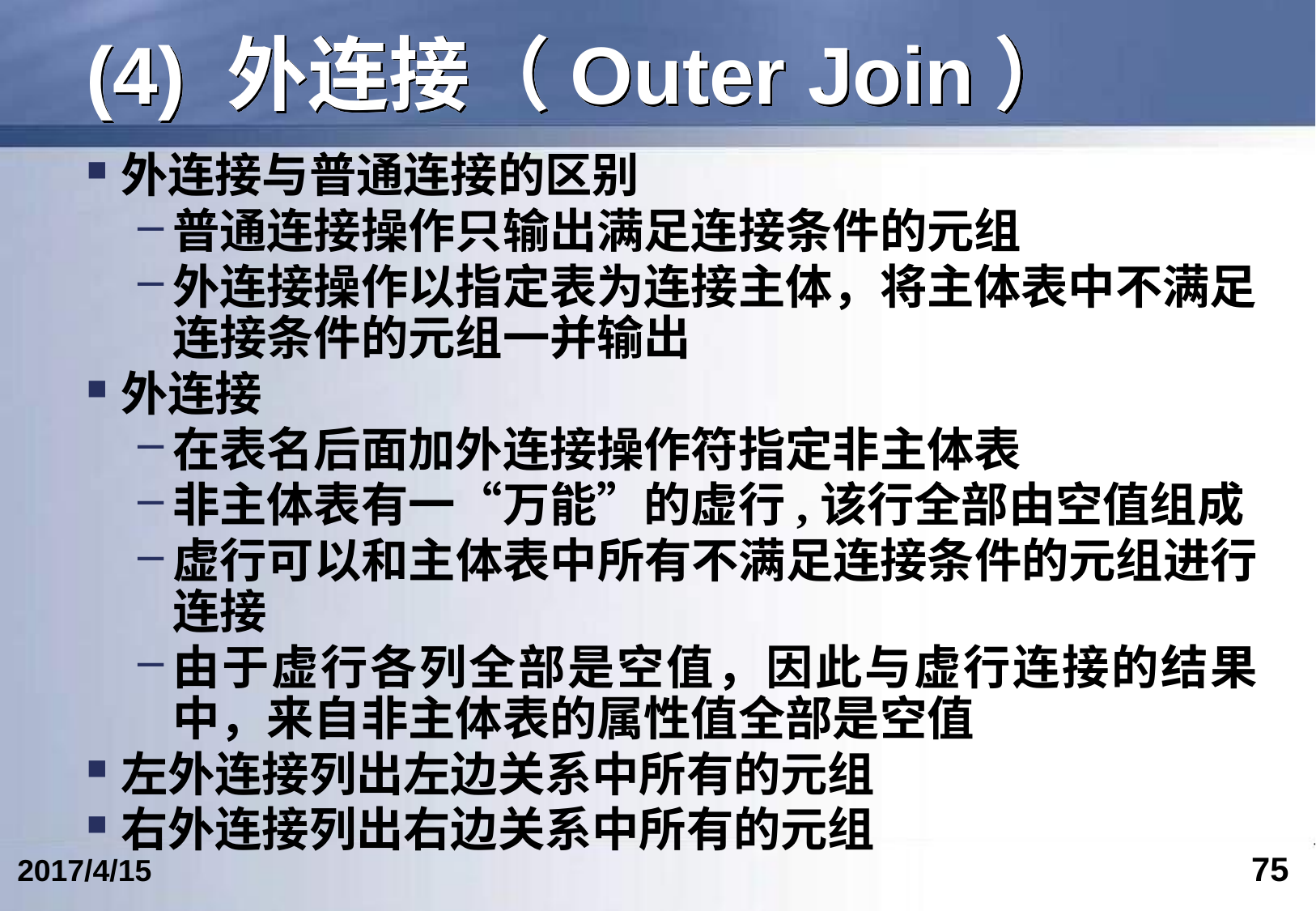

# (4) 外连接（Outer Join）
外连接与普通连接的区别
普通连接操作只输出满足连接条件的元组
外连接操作以指定表为连接主体，将主体表中不满足连接条件的元组一并输出
外连接
在表名后面加外连接操作符指定非主体表
非主体表有一“万能”的虚行,该行全部由空值组成
虚行可以和主体表中所有不满足连接条件的元组进行连接
由于虚行各列全部是空值，因此与虚行连接的结果中，来自非主体表的属性值全部是空值
左外连接列出左边关系中所有的元组
右外连接列出右边关系中所有的元组
75
2017/4/15